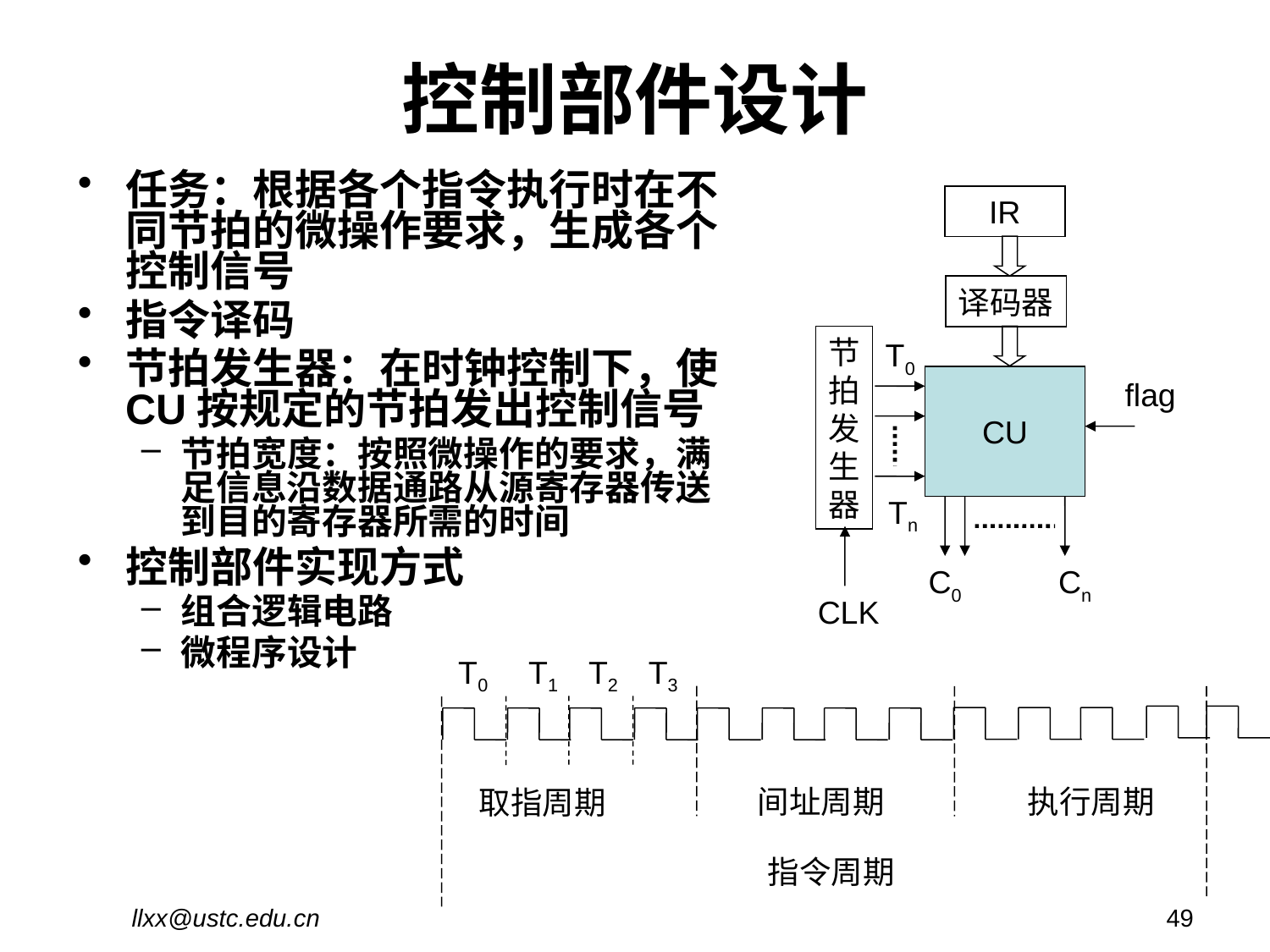

# 控制部件设计
任务：根据各个指令执行时在不同节拍的微操作要求，生成各个控制信号
指令译码
节拍发生器：在时钟控制下，使CU按规定的节拍发出控制信号
节拍宽度：按照微操作的要求，满足信息沿数据通路从源寄存器传送到目的寄存器所需的时间
控制部件实现方式
组合逻辑电路
微程序设计
IR

译码器
节
拍
发
生
器

T0
CU
flag

Tn

C0
Cn
CLK
T0
T1
T2
T3

间址周期
执行周期
取指周期
指令周期
llxx@ustc.edu.cn
49